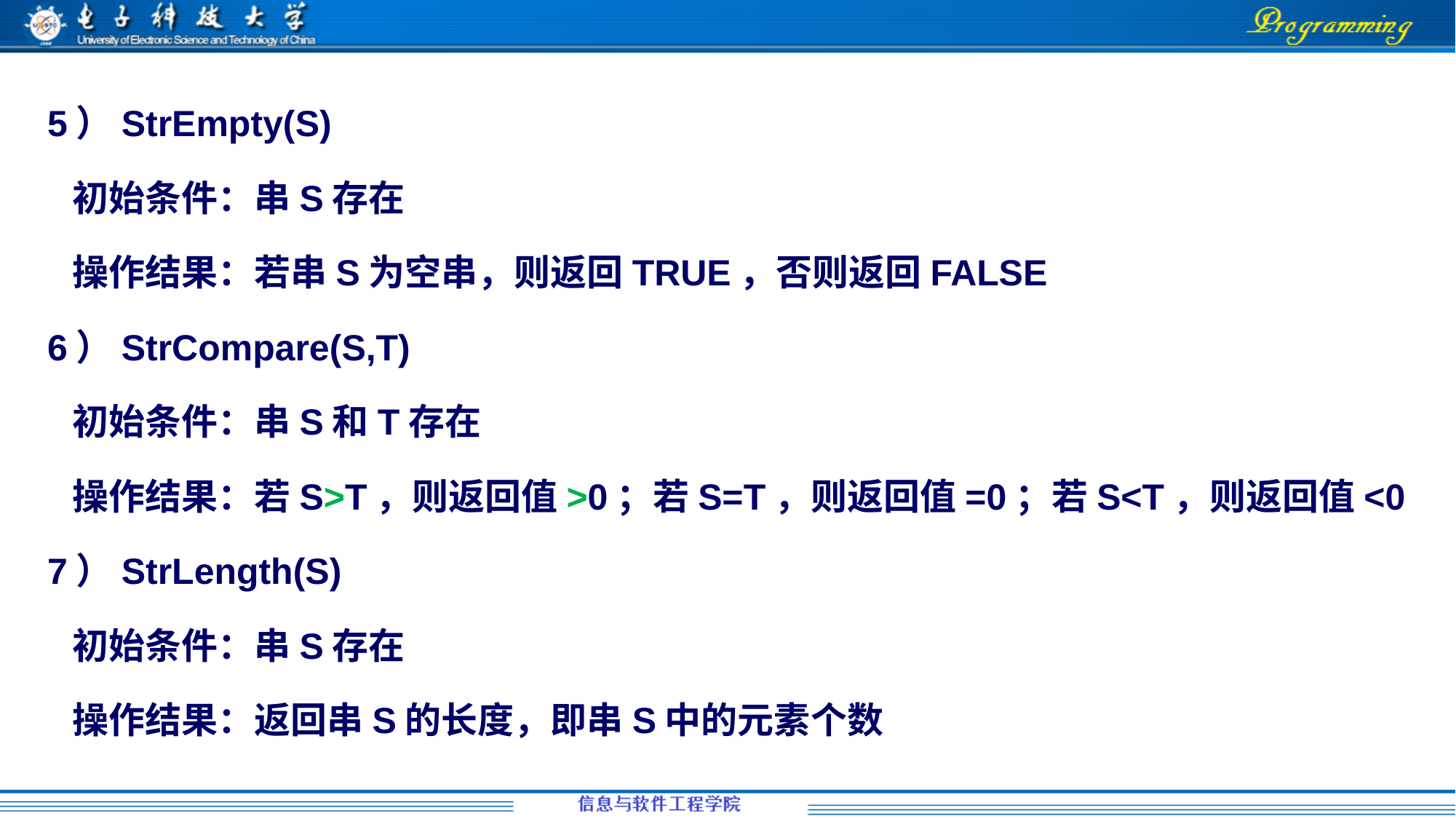

5）StrEmpty(S)
  初始条件：串S存在
  操作结果：若串S为空串，则返回TRUE，否则返回FALSE
6）StrCompare(S,T)
  初始条件：串S和T存在
  操作结果：若S>T，则返回值>0；若S=T，则返回值=0；若S<T，则返回值<0
7）StrLength(S)
  初始条件：串S存在
  操作结果：返回串S的长度，即串S中的元素个数